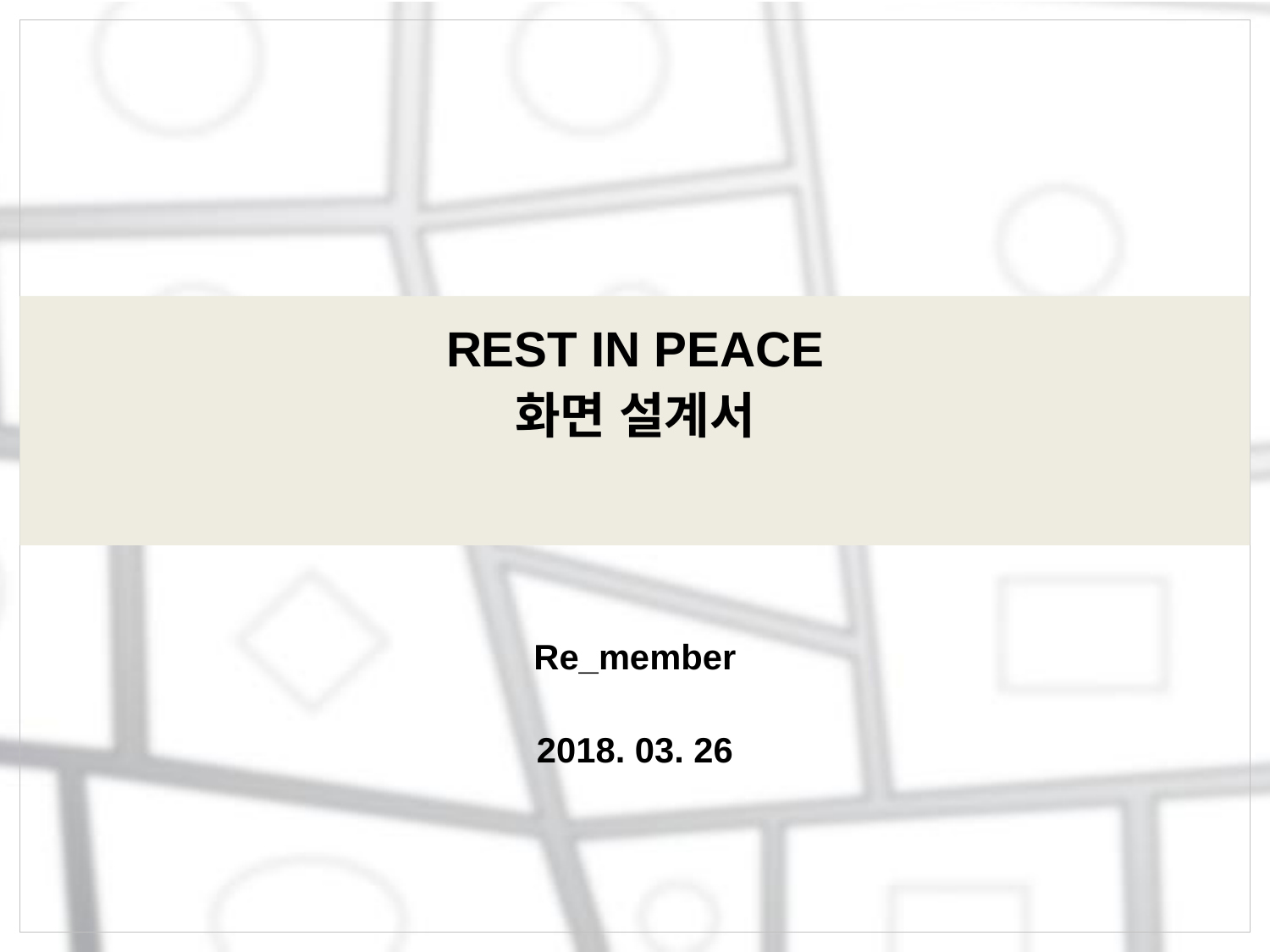

# REST IN PEACE 화면 설계서
Re_member

2018. 03. 26